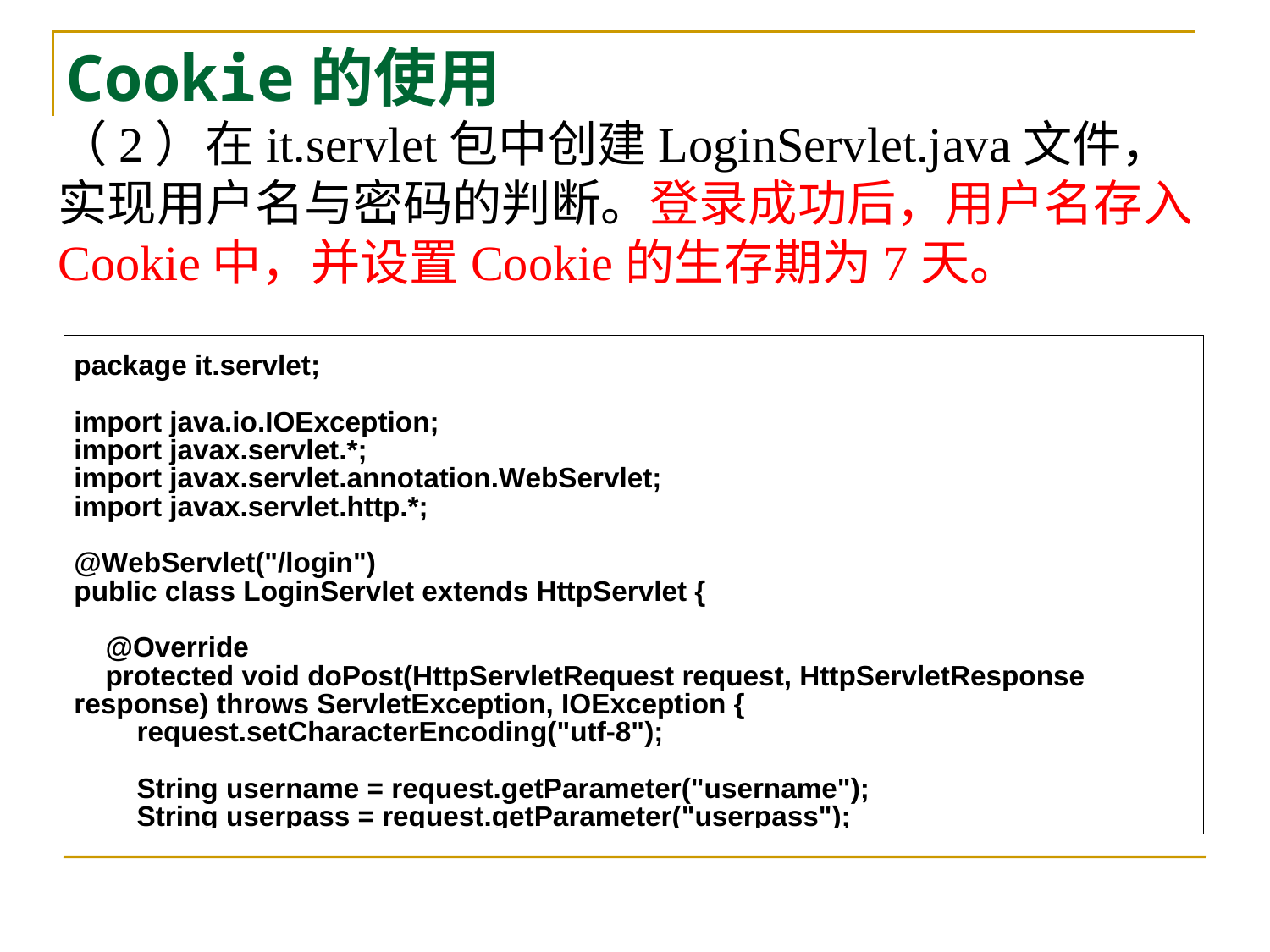

# Cookie的使用
（2）在it.servlet包中创建LoginServlet.java文件，实现用户名与密码的判断。登录成功后，用户名存入Cookie中，并设置Cookie的生存期为7天。